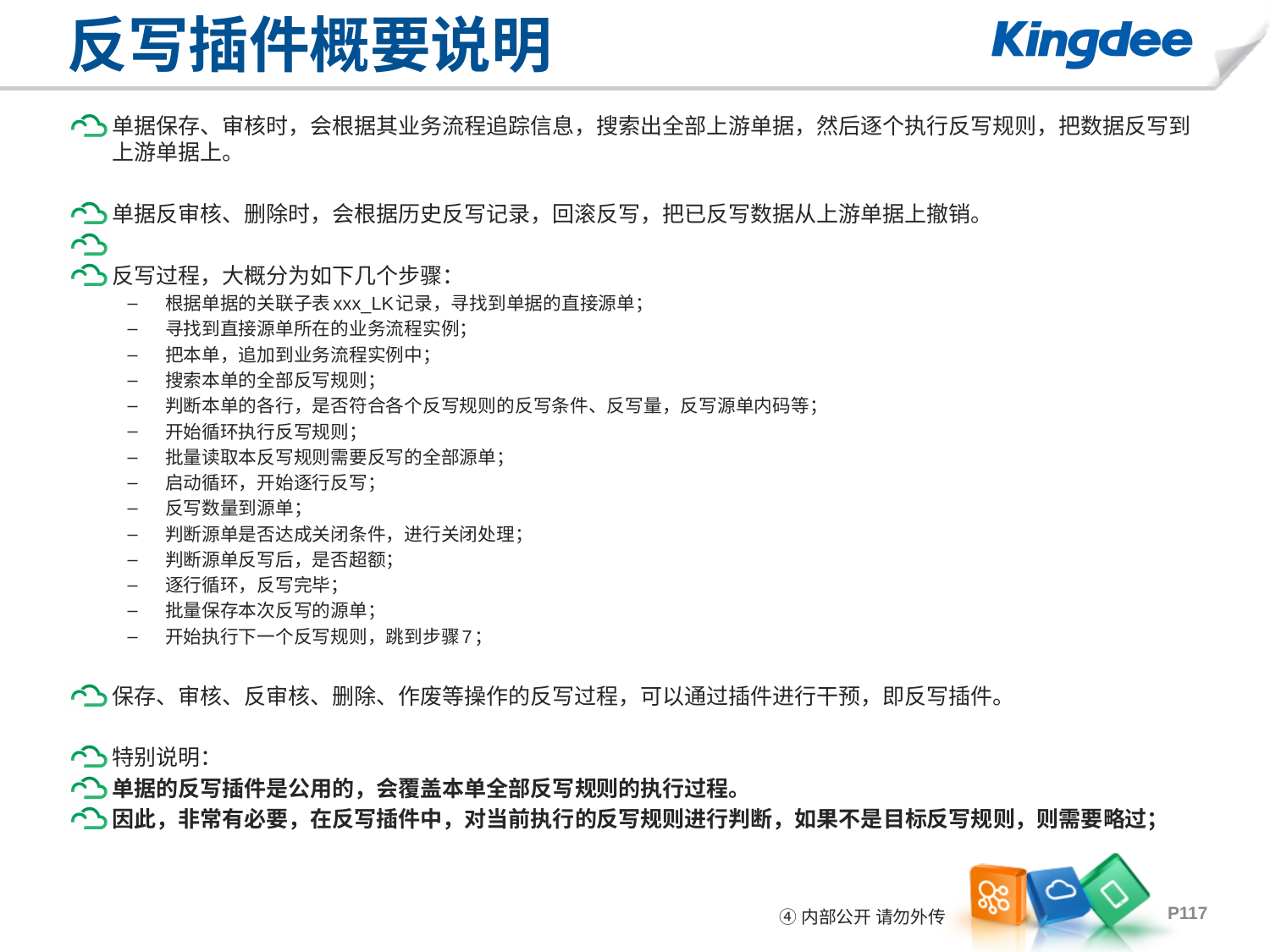

# 反写插件概要说明
单据保存、审核时，会根据其业务流程追踪信息，搜索出全部上游单据，然后逐个执行反写规则，把数据反写到上游单据上。

单据反审核、删除时，会根据历史反写记录，回滚反写，把已反写数据从上游单据上撤销。

反写过程，大概分为如下几个步骤：
根据单据的关联子表xxx_LK记录，寻找到单据的直接源单；
寻找到直接源单所在的业务流程实例；
把本单，追加到业务流程实例中；
搜索本单的全部反写规则；
判断本单的各行，是否符合各个反写规则的反写条件、反写量，反写源单内码等；
开始循环执行反写规则；
批量读取本反写规则需要反写的全部源单；
启动循环，开始逐行反写；
反写数量到源单；
判断源单是否达成关闭条件，进行关闭处理；
判断源单反写后，是否超额；
逐行循环，反写完毕；
批量保存本次反写的源单；
开始执行下一个反写规则，跳到步骤7；

保存、审核、反审核、删除、作废等操作的反写过程，可以通过插件进行干预，即反写插件。

特别说明：
单据的反写插件是公用的，会覆盖本单全部反写规则的执行过程。
因此，非常有必要，在反写插件中，对当前执行的反写规则进行判断，如果不是目标反写规则，则需要略过；